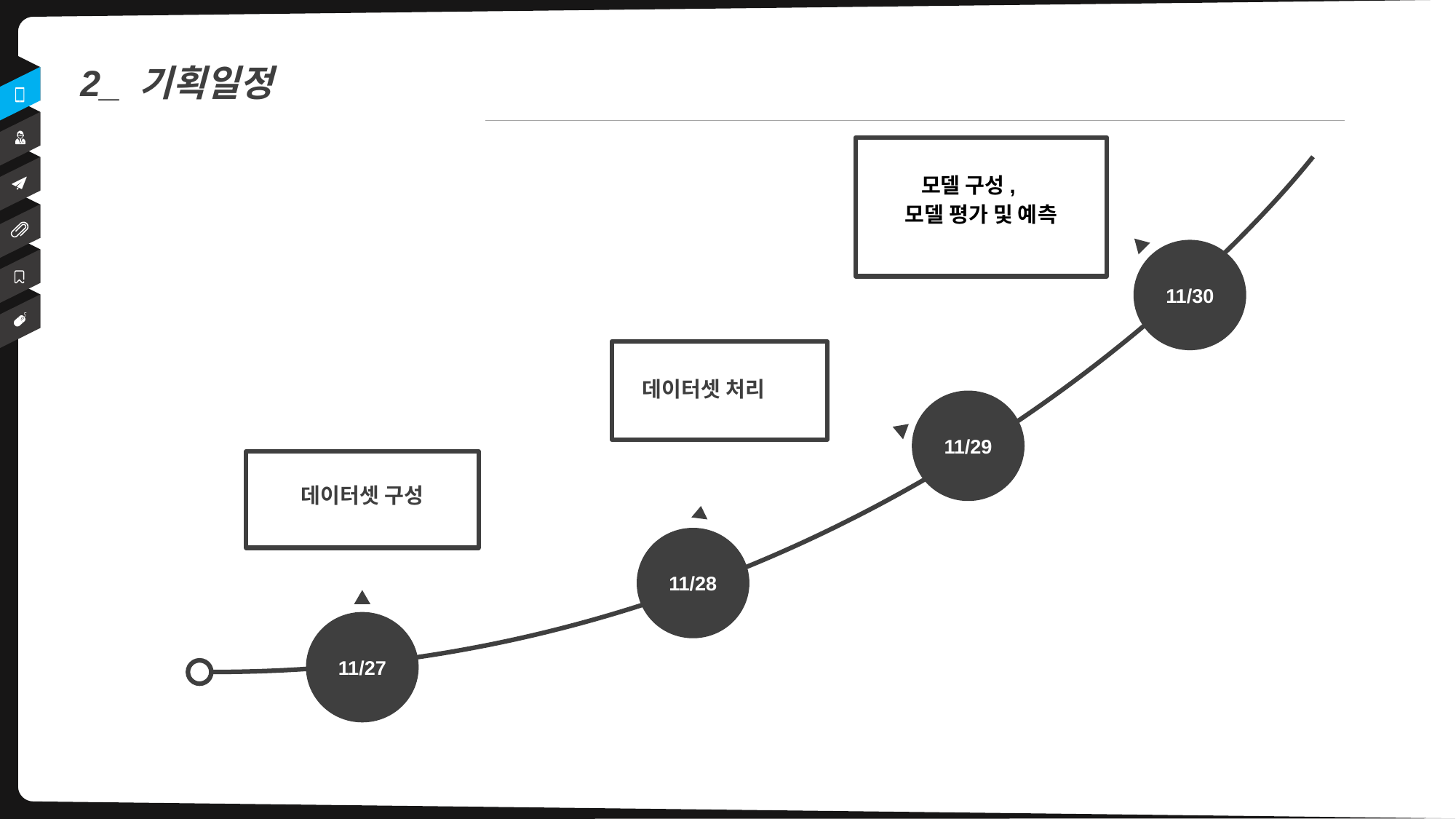

2_ 기획일정

모델 구성,
모델 평가 및 예측

11/30

   데이터셋 처리

11/29

데이터셋 구성

11/28

11/27